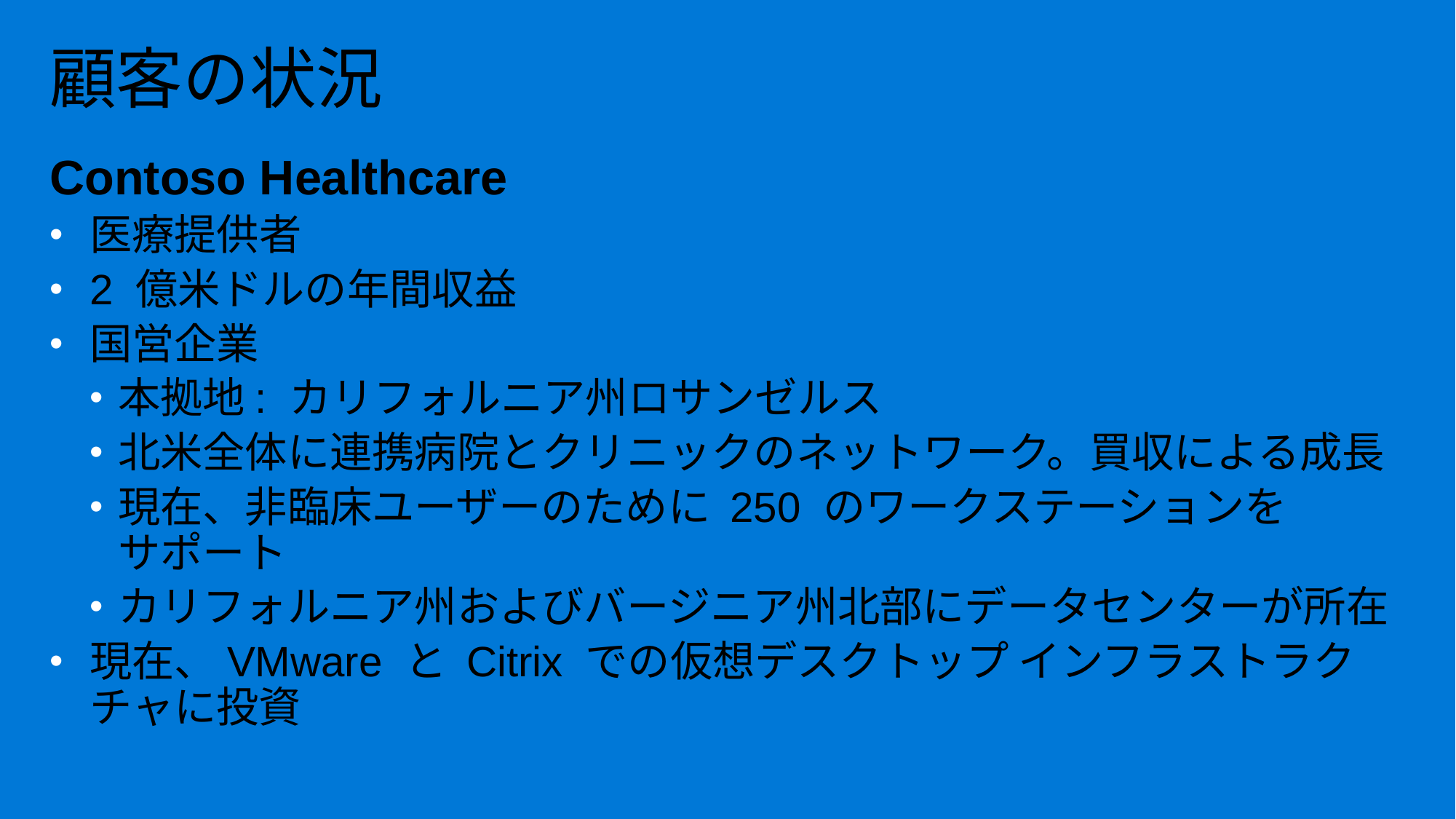

# 顧客の状況
Contoso Healthcare
医療提供者
2 億米ドルの年間収益
国営企業
本拠地: カリフォルニア州ロサンゼルス
北米全体に連携病院とクリニックのネットワーク。買収による成長
現在、非臨床ユーザーのために 250 のワークステーションを
サポート
カリフォルニア州およびバージニア州北部にデータセンターが所在
現在、VMware と Citrix での仮想デスクトップ インフラストラクチャに投資